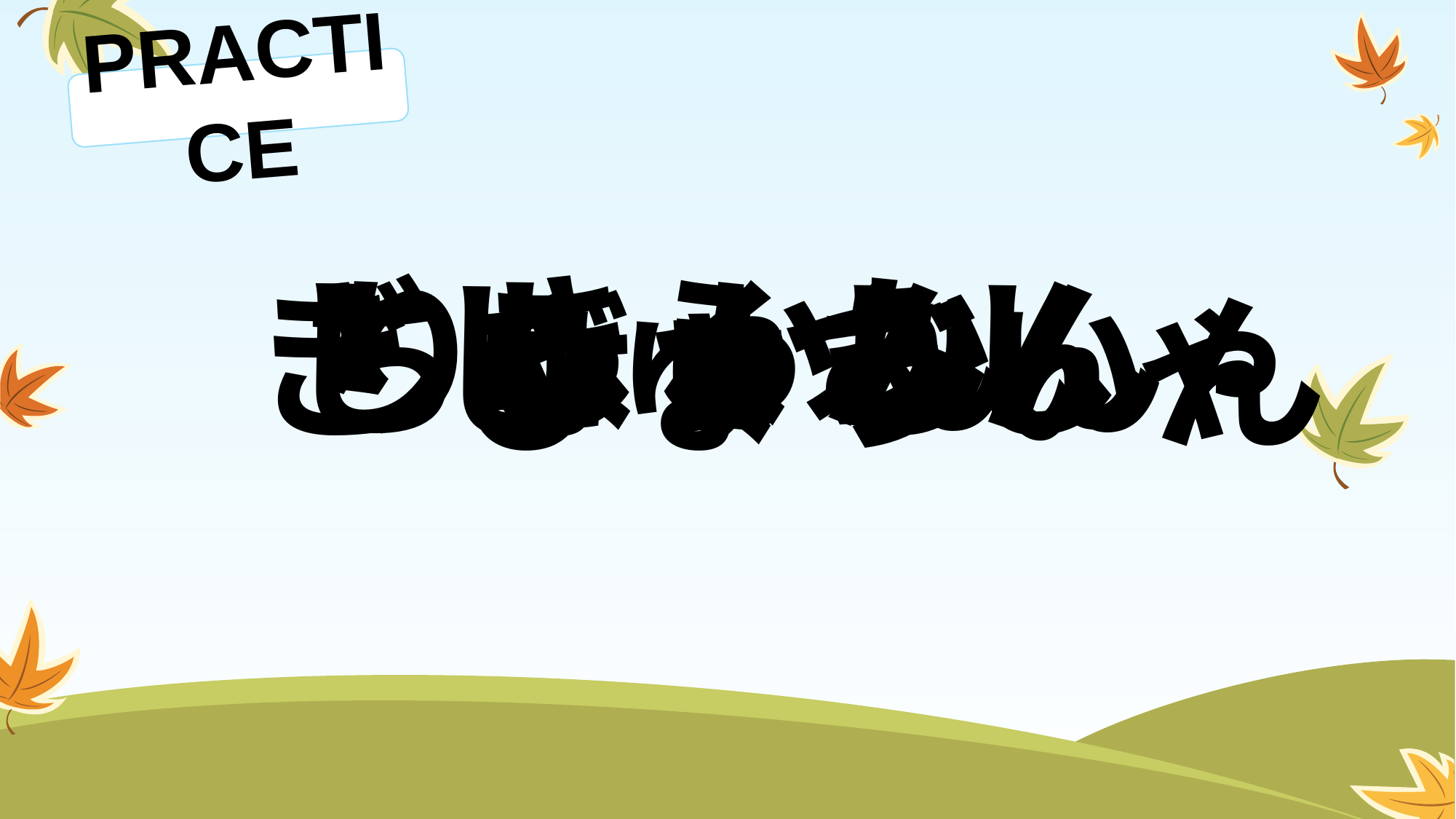

PRACTICE
きょか
しゅみ
じゅうぶん
りょかん
ぎじゅつしゃ
ちゃくしん
びょういん